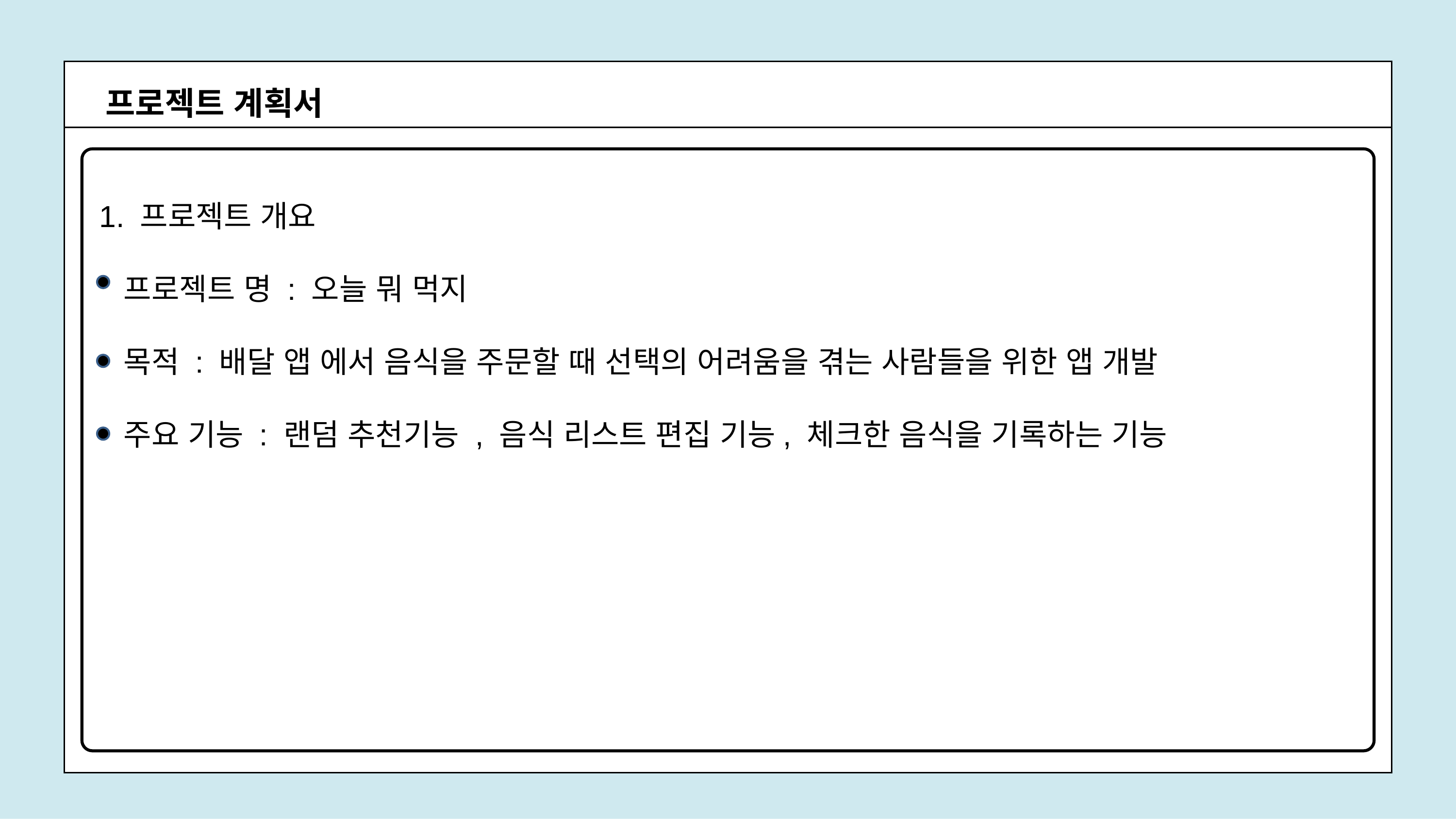

프로젝트 계획서

 1. 프로젝트 개요

   프로젝트 명 : 오늘 뭐 먹지

   목적 : 배달 앱 에서 음식을 주문할 때 선택의 어려움을 겪는 사람들을 위한 앱 개발

   주요 기능 : 랜덤 추천기능 , 음식 리스트 편집 기능, 체크한 음식을 기록하는 기능